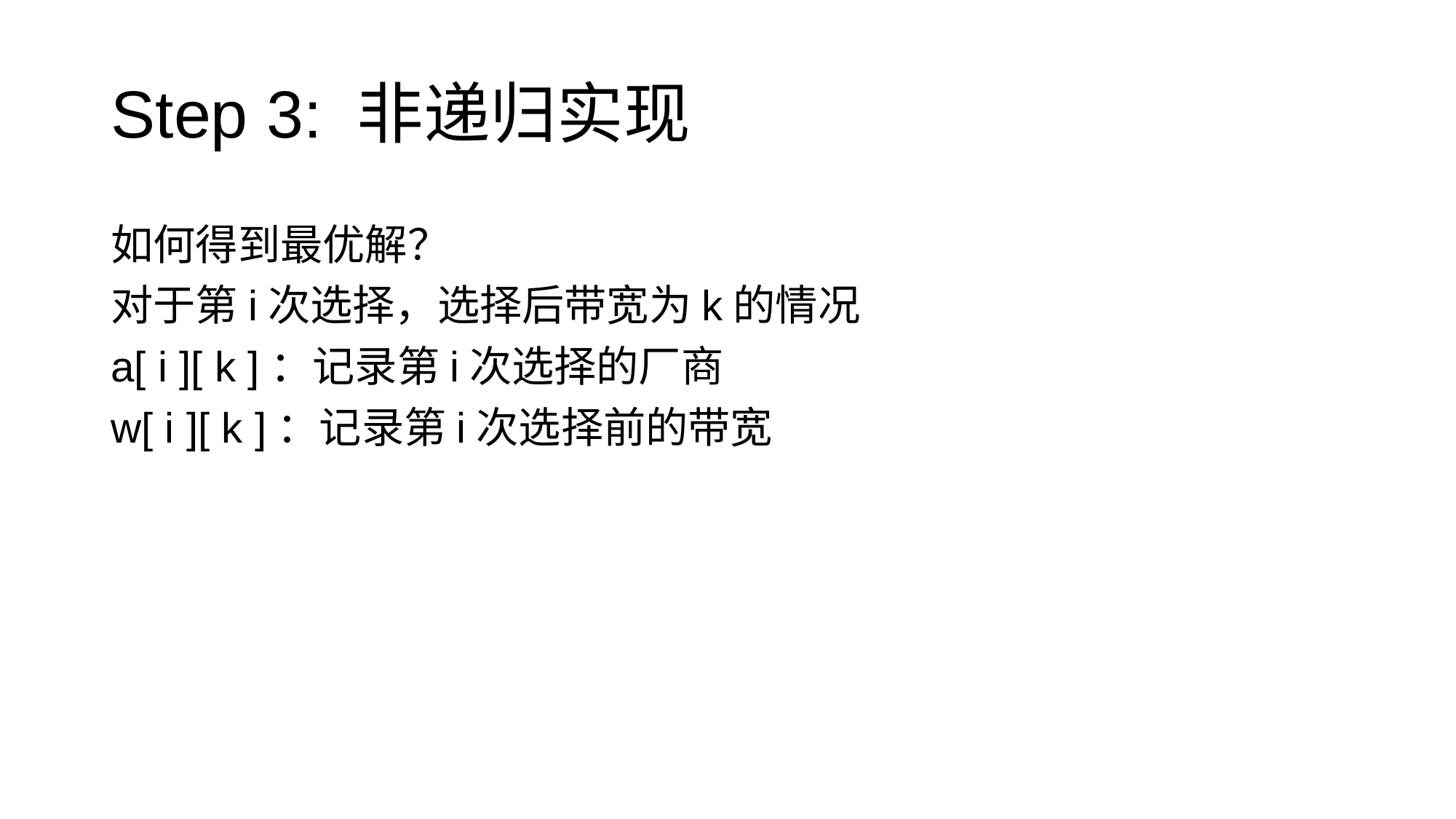

# Step 3: 非递归实现
如何得到最优解？
对于第i次选择，选择后带宽为k的情况
a[ i ][ k ]：记录第i次选择的厂商
w[ i ][ k ]：记录第i次选择前的带宽